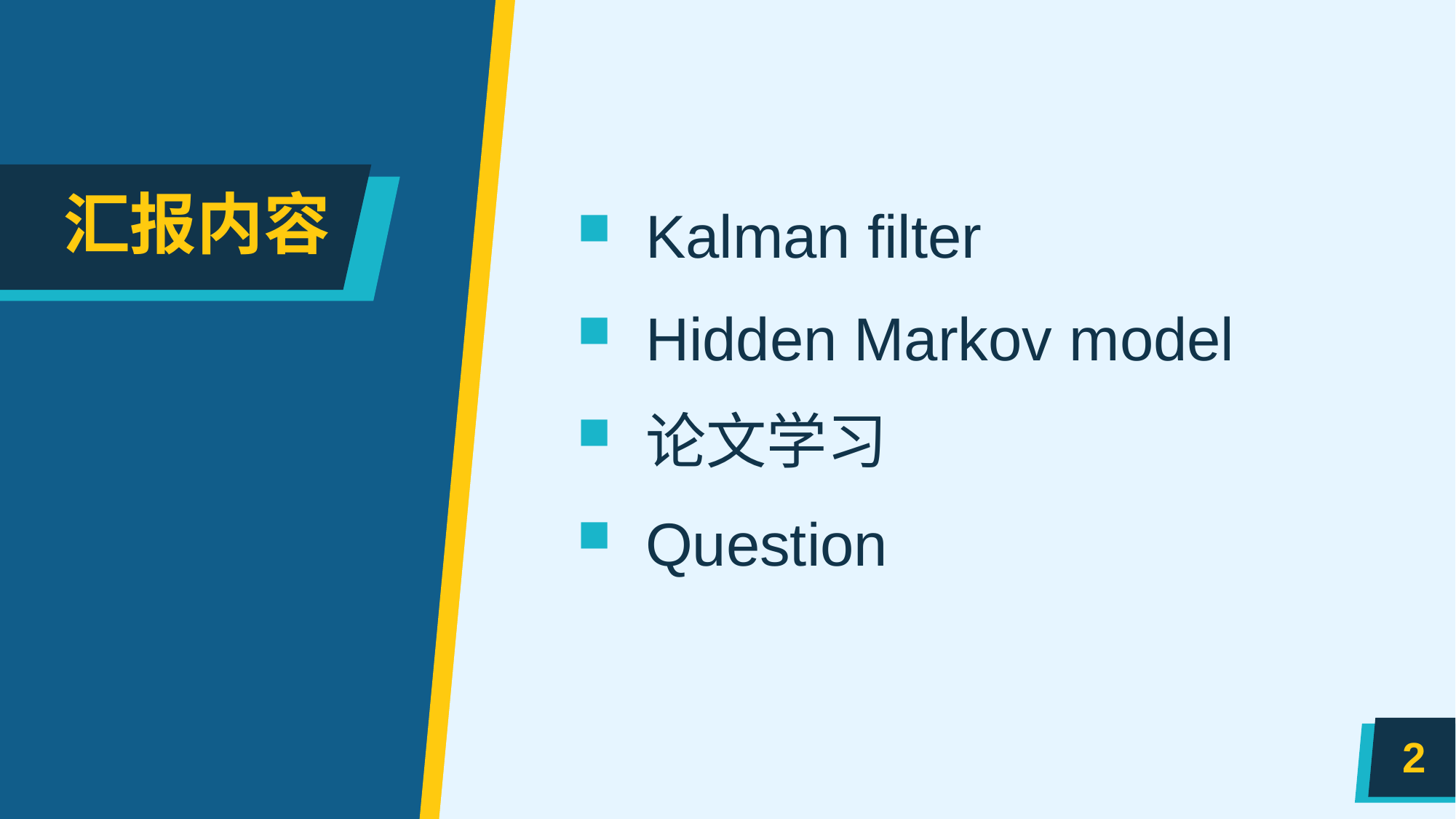

# 汇报内容
Kalman filter
Hidden Markov model
论文学习
Question
2